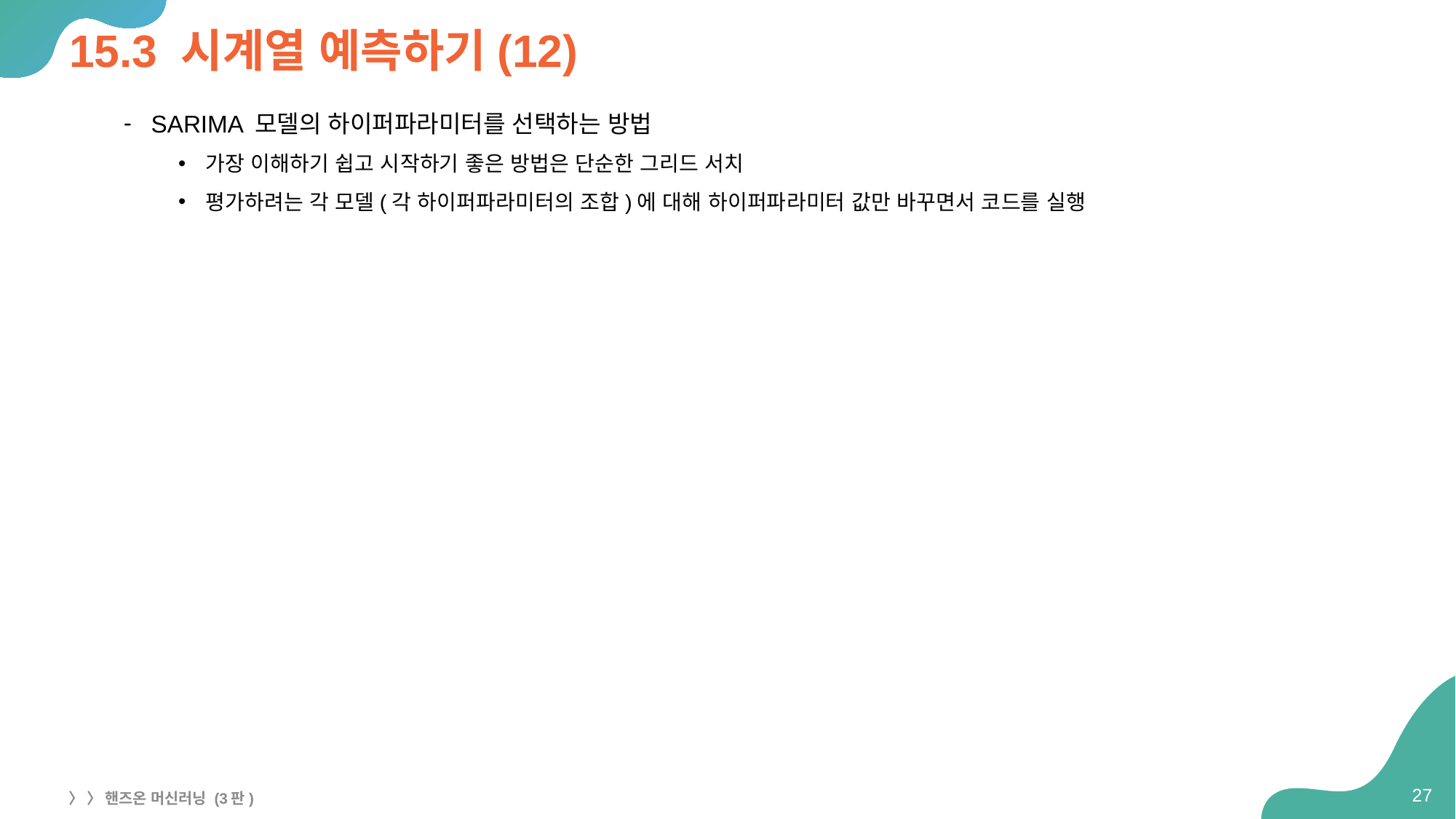

# 15.3 시계열 예측하기(12)
SARIMA 모델의 하이퍼파라미터를 선택하는 방법
가장 이해하기 쉽고 시작하기 좋은 방법은 단순한 그리드 서치
평가하려는 각 모델(각 하이퍼파라미터의 조합)에 대해 하이퍼파라미터 값만 바꾸면서 코드를 실행
27
〉 〉 핸즈온 머신러닝 (3판)